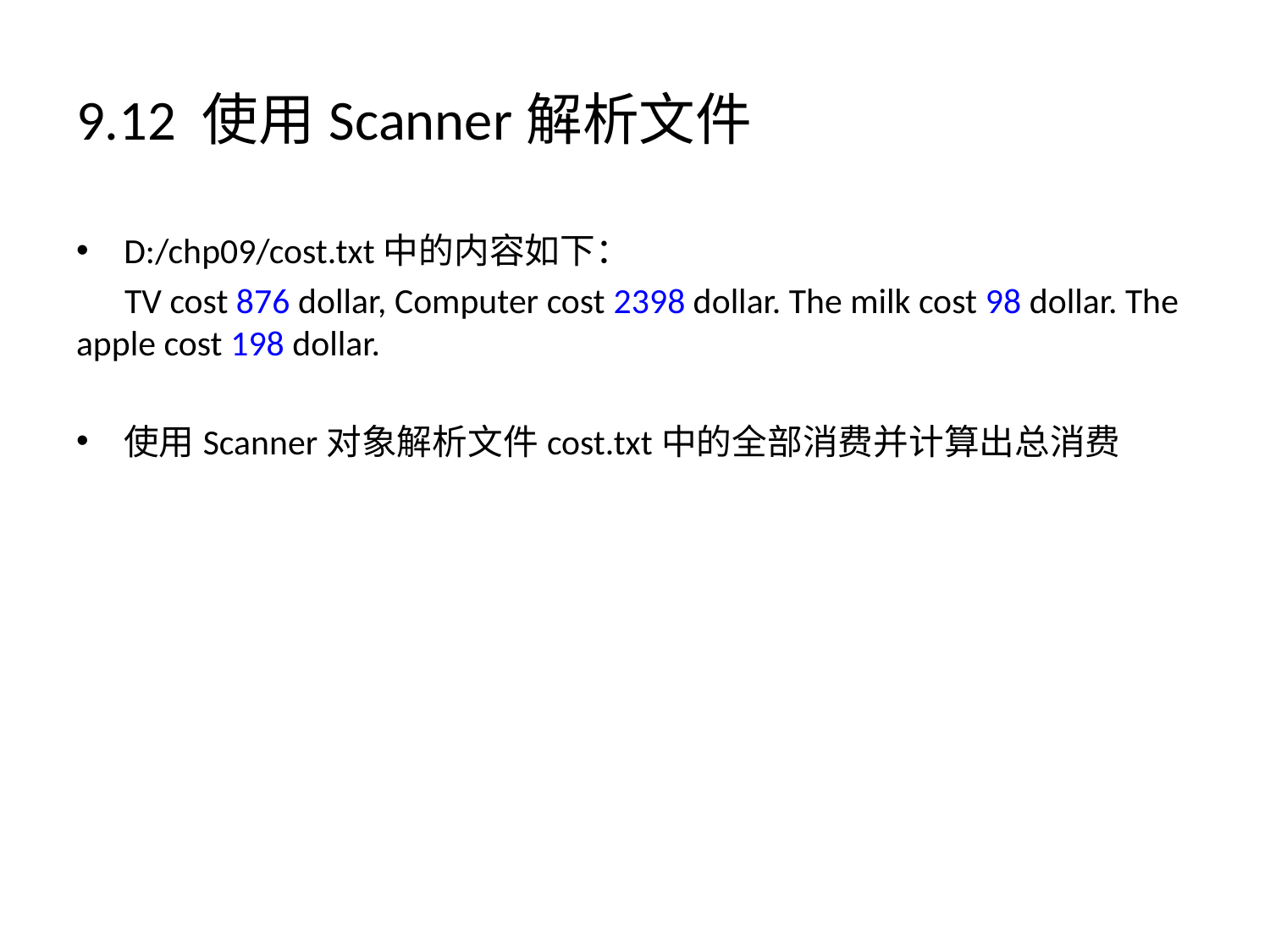

# 9.12 使用Scanner解析文件
D:/chp09/cost.txt中的内容如下：
      TV cost 876 dollar, Computer cost 2398 dollar. The milk cost 98 dollar. The apple cost 198 dollar.

使用Scanner对象解析文件cost.txt中的全部消费并计算出总消费
19